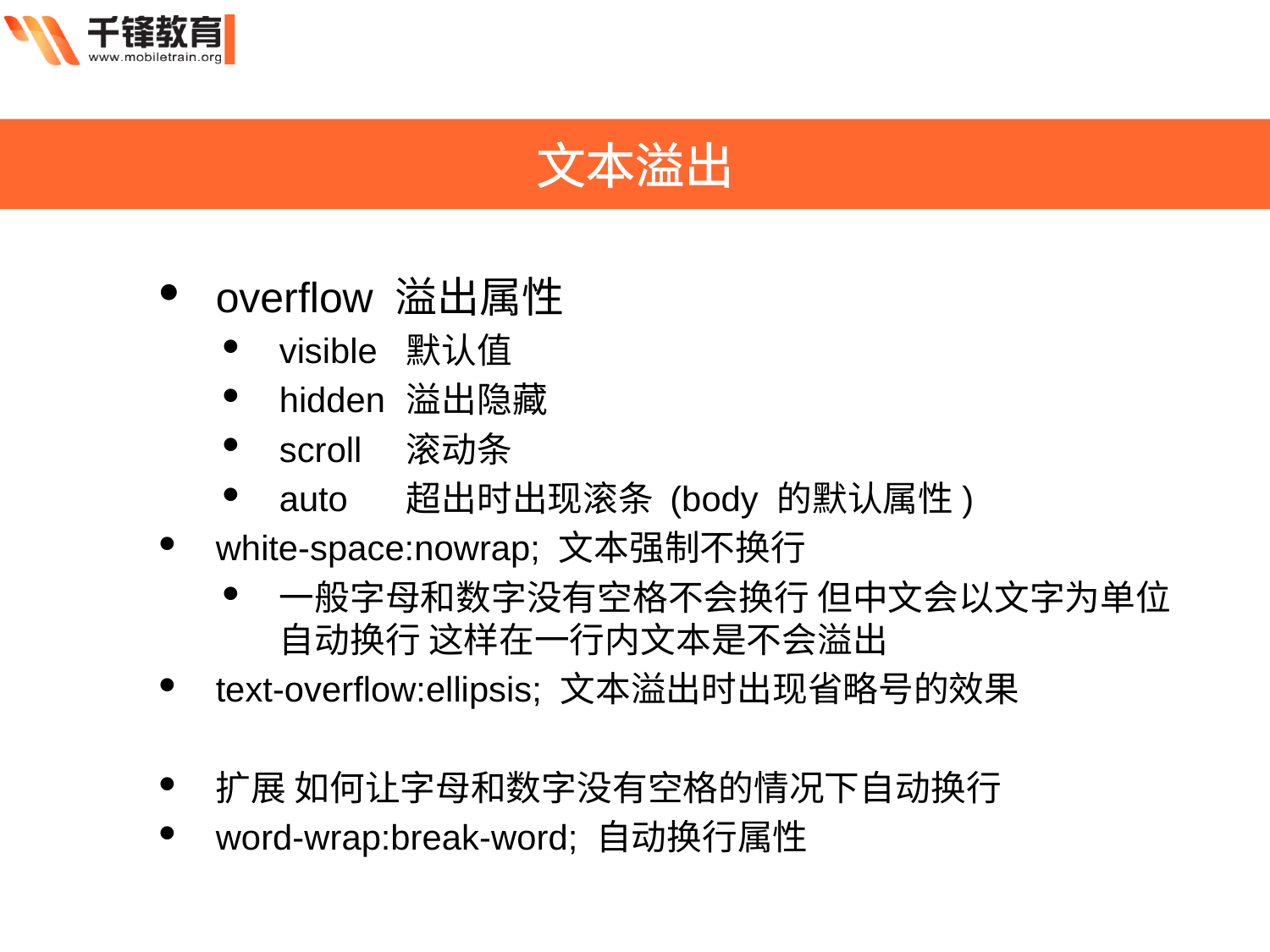

文本溢出
overflow 溢出属性
visible 	默认值
hidden 	溢出隐藏
scroll 	滚动条
auto 	超出时出现滚条 (body 的默认属性)
white-space:nowrap; 文本强制不换行
一般字母和数字没有空格不会换行 但中文会以文字为单位自动换行 这样在一行内文本是不会溢出
text-overflow:ellipsis; 文本溢出时出现省略号的效果

扩展 如何让字母和数字没有空格的情况下自动换行
word-wrap:break-word; 自动换行属性